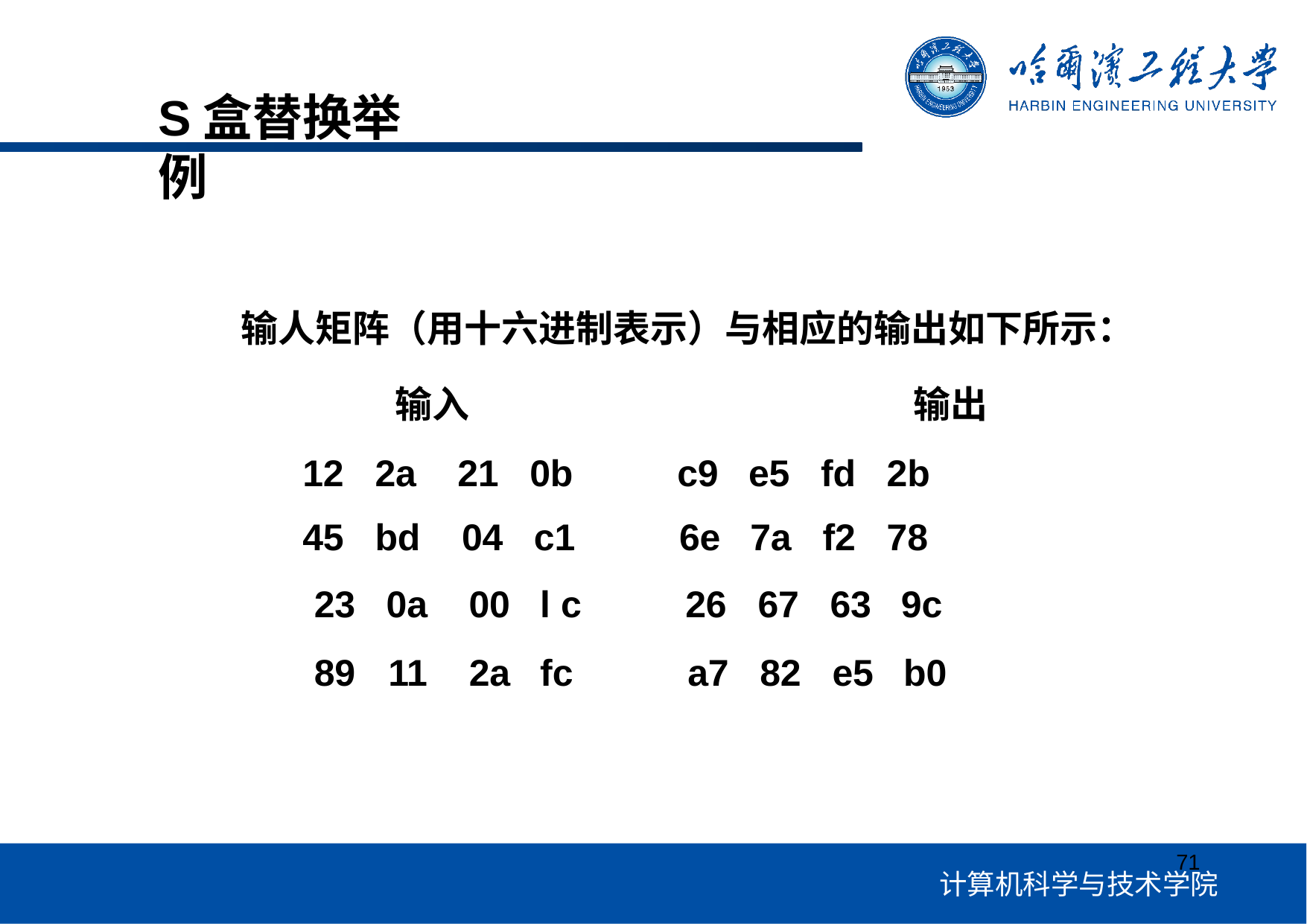

# S盒替换举例
输人矩阵（用十六进制表示）与相应的输出如下所示：
输入	输出
| 12 | 2a | 21 | 0b | c9 | e5 | fd | 2b |
| --- | --- | --- | --- | --- | --- | --- | --- |
| 45 | bd | 04 | c1 | 6e | 7a | f2 | 78 |
| 23 | 0a | 00 | l c | 26 | 67 | 63 | 9c |
| 89 | 11 | 2a | fc | a7 | 82 | e5 | b0 |
71